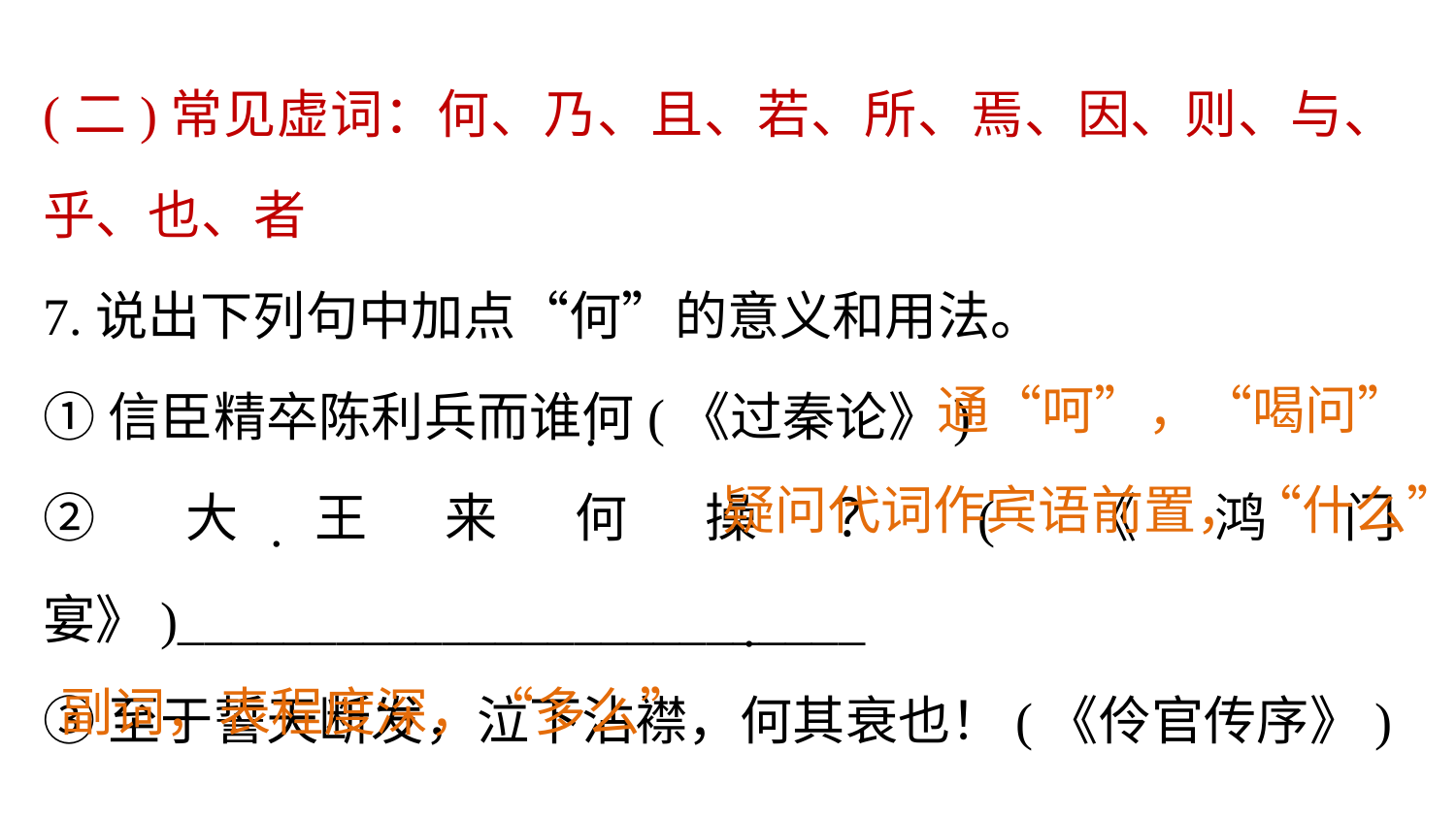

(二)常见虚词：何、乃、且、若、所、焉、因、则、与、乎、也、者
7.说出下列句中加点“何”的意义和用法。
①信臣精卒陈利兵而谁何(《过秦论》)
②大王来何操？(《鸿门宴》)__________________________
③至于誓天断发，泣下沾襟，何其衰也！(《伶官传序》)

通“呵”，“喝问”
.
疑问代词作宾语前置，“什么”
.
.
副词，表程度深，“多么”